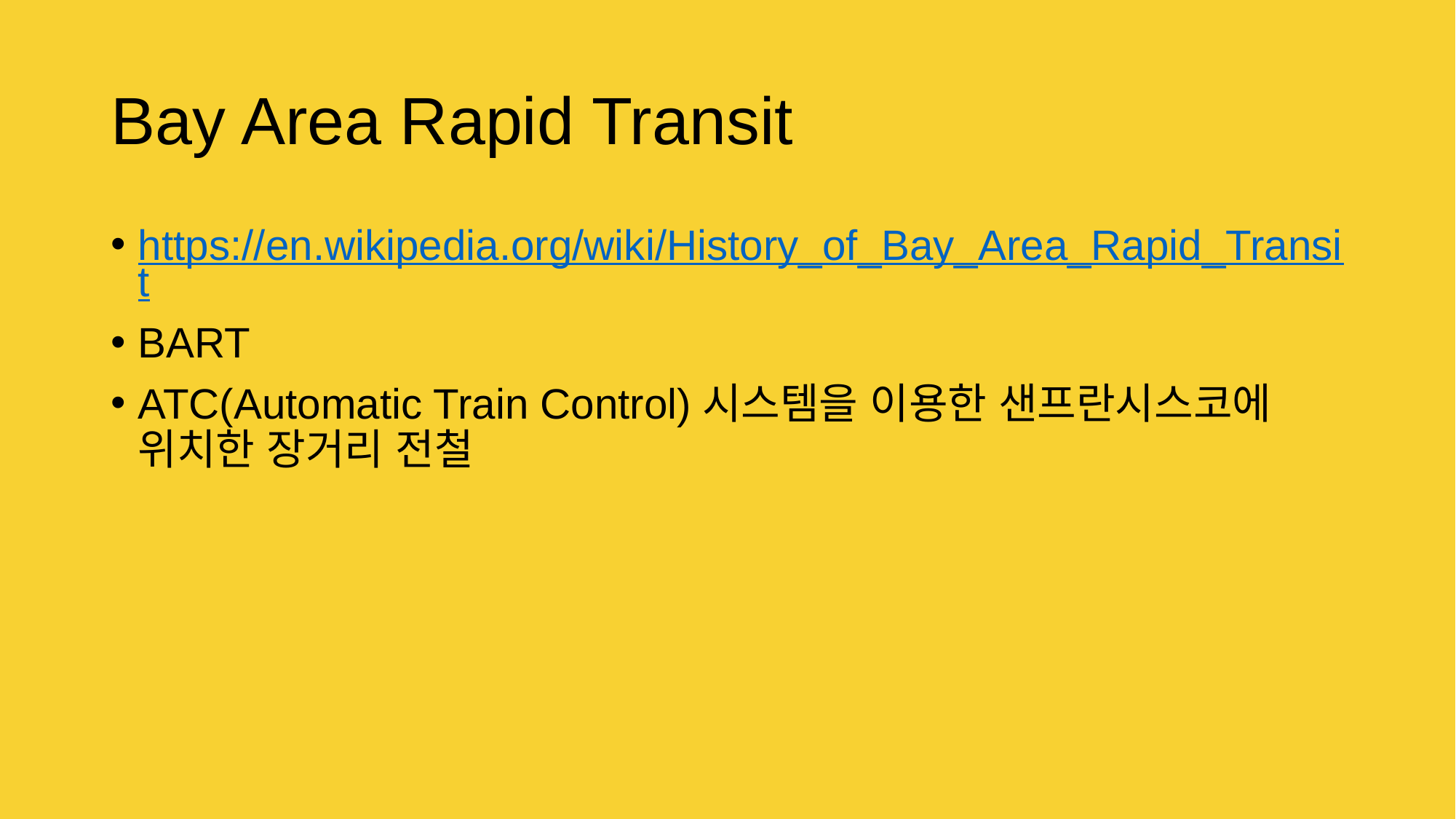

# Bay Area Rapid Transit
https://en.wikipedia.org/wiki/History_of_Bay_Area_Rapid_Transit
BART
ATC(Automatic Train Control)시스템을 이용한 샌프란시스코에 위치한 장거리 전철